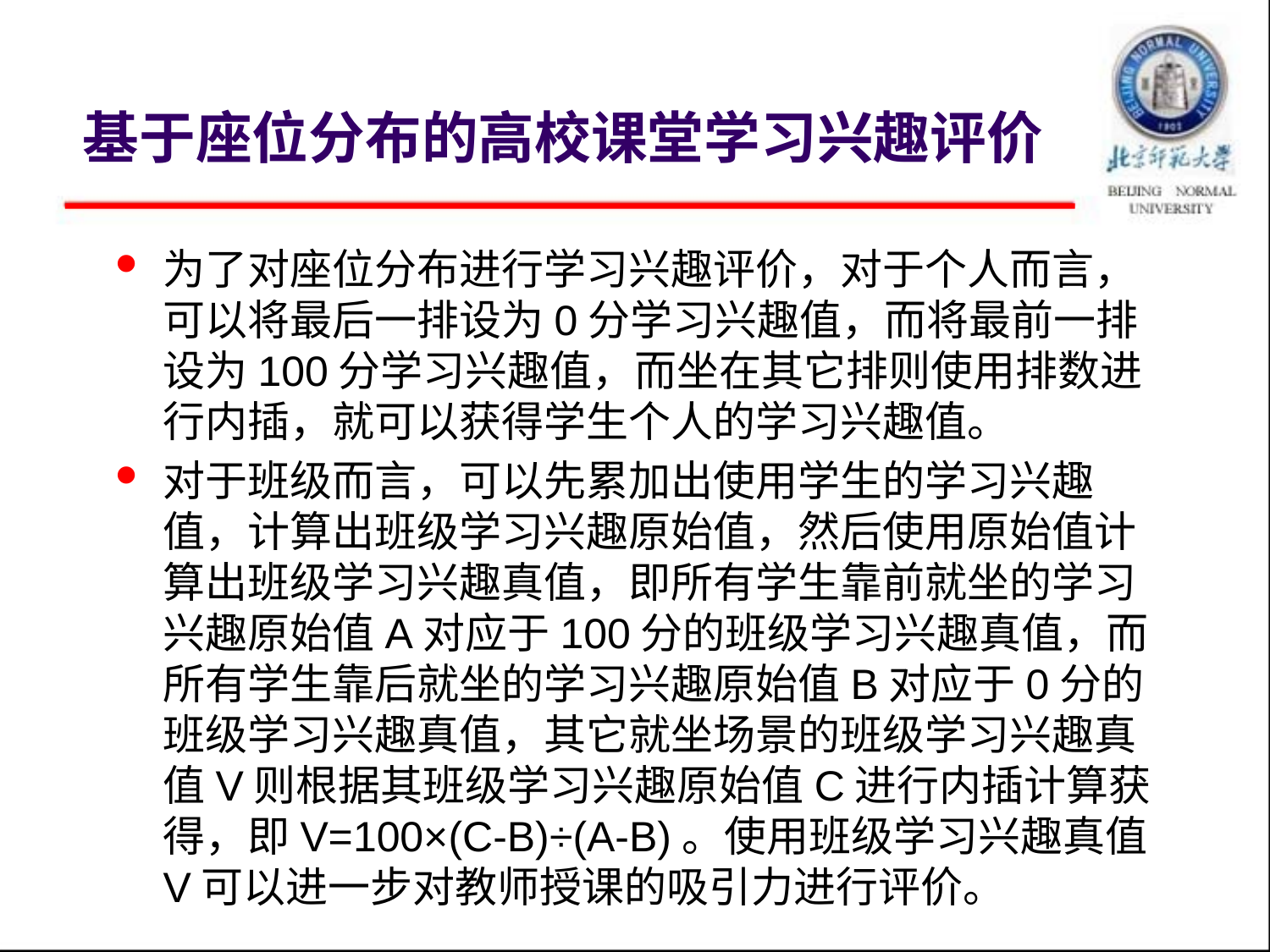

# 基于座位分布的高校课堂学习兴趣评价
为了对座位分布进行学习兴趣评价，对于个人而言，可以将最后一排设为0分学习兴趣值，而将最前一排设为100分学习兴趣值，而坐在其它排则使用排数进行内插，就可以获得学生个人的学习兴趣值。
对于班级而言，可以先累加出使用学生的学习兴趣值，计算出班级学习兴趣原始值，然后使用原始值计算出班级学习兴趣真值，即所有学生靠前就坐的学习兴趣原始值A对应于100分的班级学习兴趣真值，而所有学生靠后就坐的学习兴趣原始值B对应于0分的班级学习兴趣真值，其它就坐场景的班级学习兴趣真值V则根据其班级学习兴趣原始值C进行内插计算获得，即V=100×(C-B)÷(A-B)。使用班级学习兴趣真值V可以进一步对教师授课的吸引力进行评价。